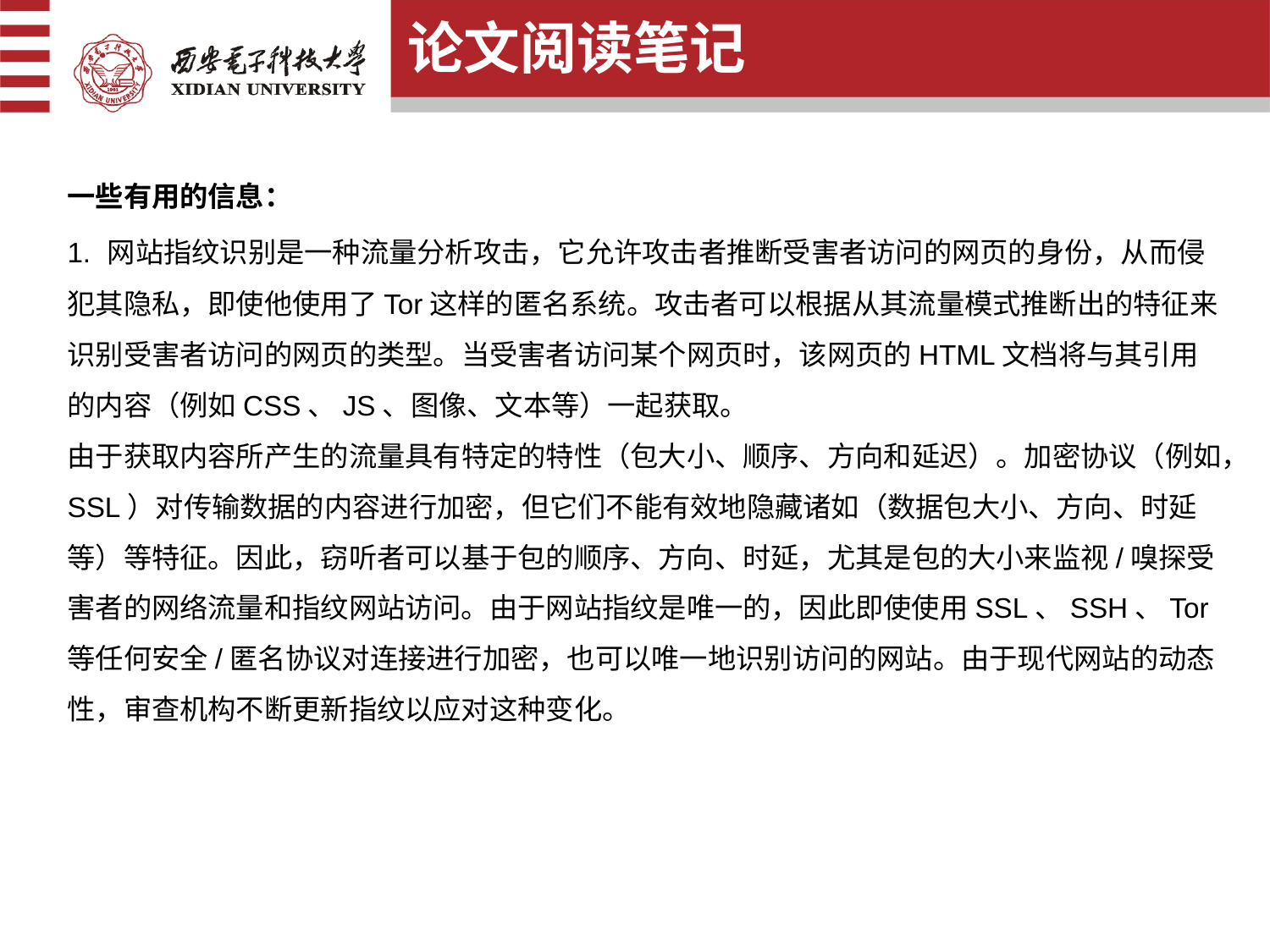

论文阅读笔记
一些有用的信息：
1. 网站指纹识别是一种流量分析攻击，它允许攻击者推断受害者访问的网页的身份，从而侵犯其隐私，即使他使用了Tor这样的匿名系统。攻击者可以根据从其流量模式推断出的特征来识别受害者访问的网页的类型。当受害者访问某个网页时，该网页的HTML文档将与其引用的内容（例如CSS、JS、图像、文本等）一起获取。
由于获取内容所产生的流量具有特定的特性（包大小、顺序、方向和延迟）。加密协议（例如，SSL）对传输数据的内容进行加密，但它们不能有效地隐藏诸如（数据包大小、方向、时延等）等特征。因此，窃听者可以基于包的顺序、方向、时延，尤其是包的大小来监视/嗅探受害者的网络流量和指纹网站访问。由于网站指纹是唯一的，因此即使使用SSL、SSH、Tor等任何安全/匿名协议对连接进行加密，也可以唯一地识别访问的网站。由于现代网站的动态性，审查机构不断更新指纹以应对这种变化。